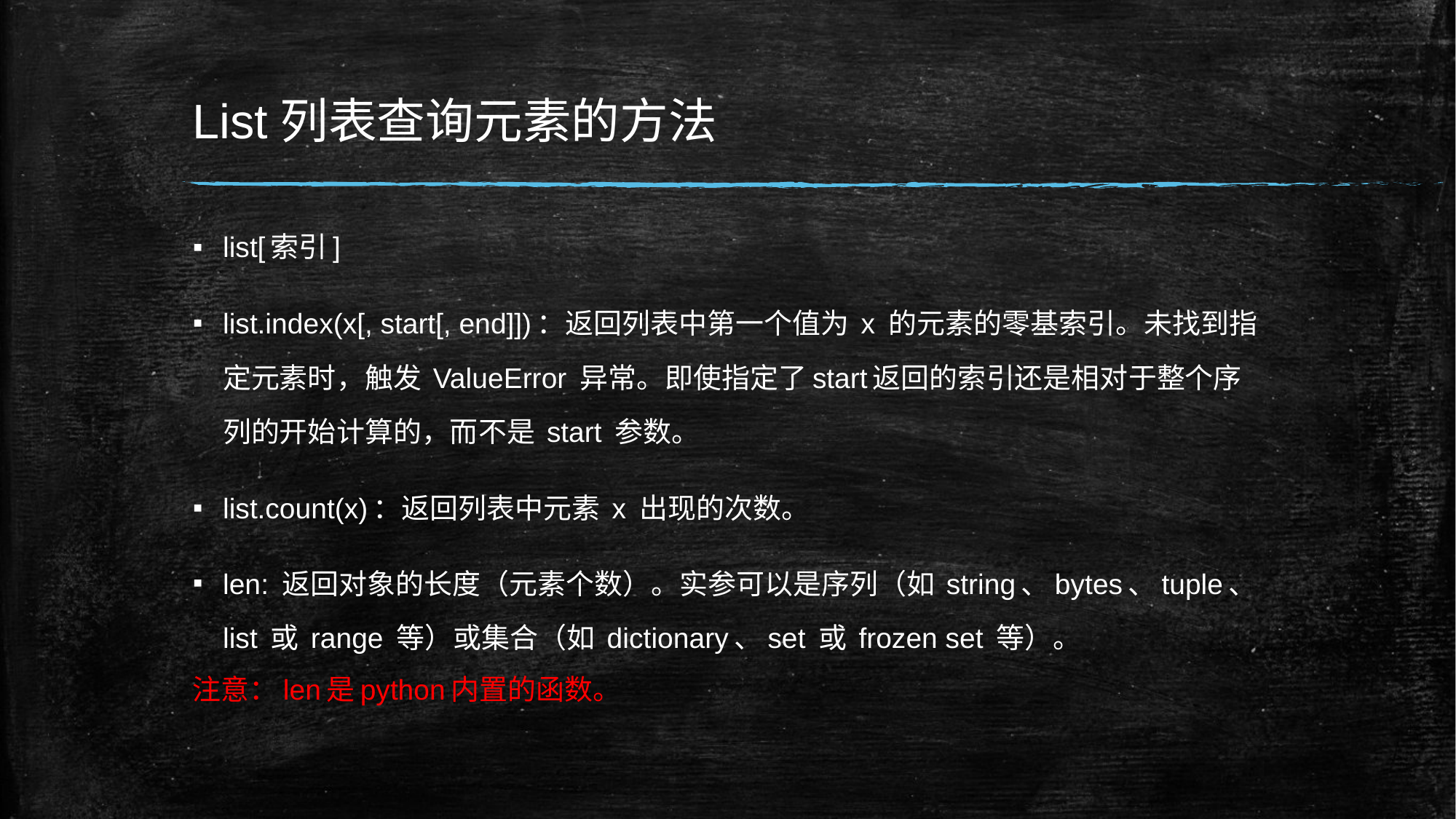

# List列表查询元素的方法
list[索引]
list.index(x[, start[, end]])：返回列表中第一个值为 x 的元素的零基索引。未找到指定元素时，触发 ValueError 异常。即使指定了start返回的索引还是相对于整个序列的开始计算的，而不是 start 参数。
list.count(x)：返回列表中元素 x 出现的次数。
len: 返回对象的长度（元素个数）。实参可以是序列（如 string、bytes、tuple、list 或 range 等）或集合（如 dictionary、set 或 frozen set 等）。
注意：len是python内置的函数。